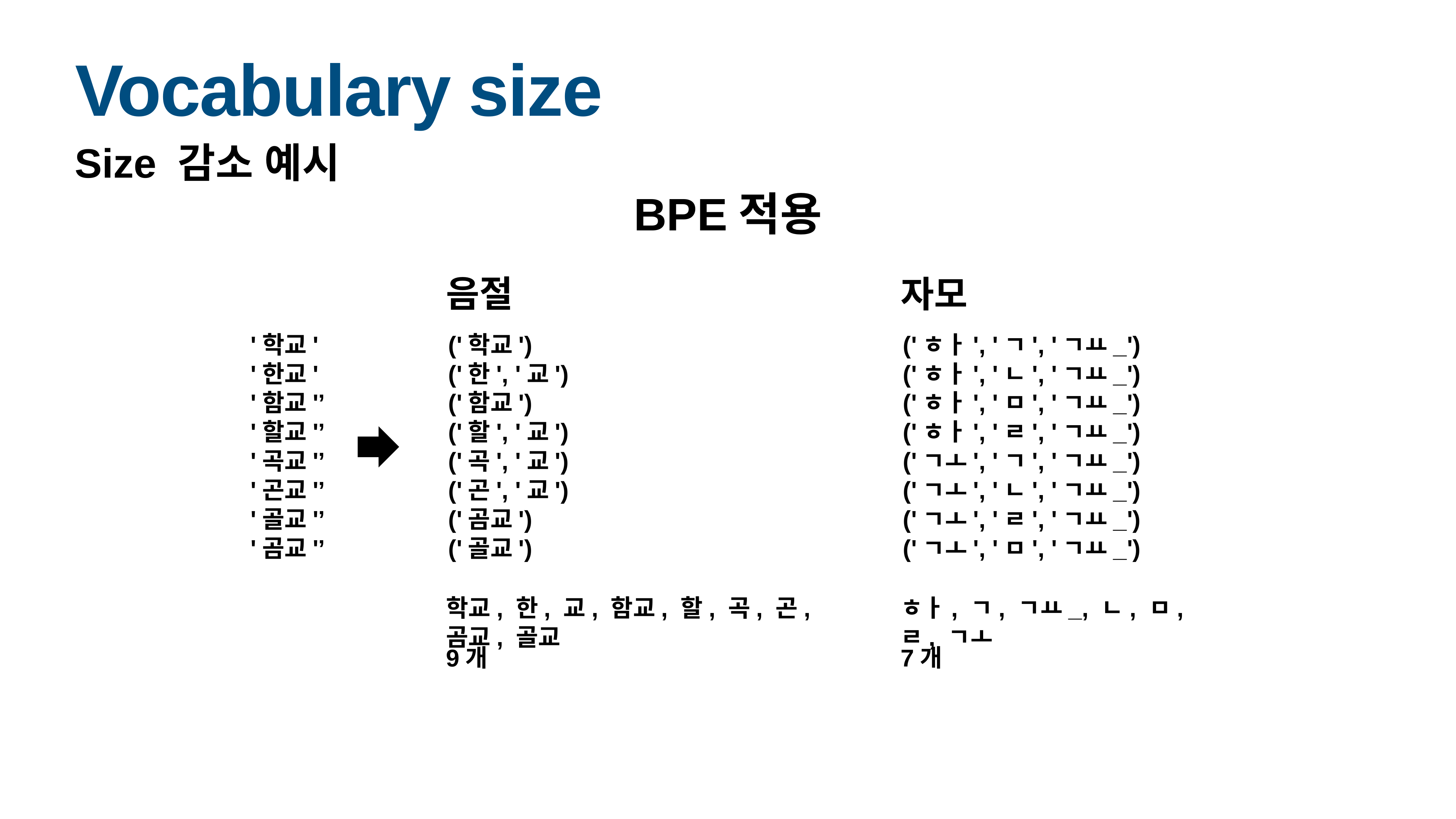

# Vocabulary size
Size 감소 예시
BPE적용
음절
자모
'학교'
'한교'
'함교'’
'할교'’
'곡교'’
'곤교'’
'골교'’
'곰교'’
('학교')
('한', '교')
('함교')
('할', '교')
('곡', '교')
('곤', '교')
('곰교')
('골교')
('ㅎㅏ', 'ㄱ', 'ㄱㅛ_')
('ㅎㅏ', 'ㄴ', 'ㄱㅛ_')
('ㅎㅏ', 'ㅁ', 'ㄱㅛ_')
('ㅎㅏ', 'ㄹ', 'ㄱㅛ_')
('ㄱㅗ', 'ㄱ', 'ㄱㅛ_')
('ㄱㅗ', 'ㄴ', 'ㄱㅛ_')
('ㄱㅗ', 'ㄹ', 'ㄱㅛ_')
('ㄱㅗ', 'ㅁ', 'ㄱㅛ_')

ㅎㅏ, ㄱ, ㄱㅛ_, ㄴ, ㅁ, ㄹ, ㄱㅗ
학교, 한, 교, 함교, 할, 곡, 곤, 곰교, 골교
7개
9개